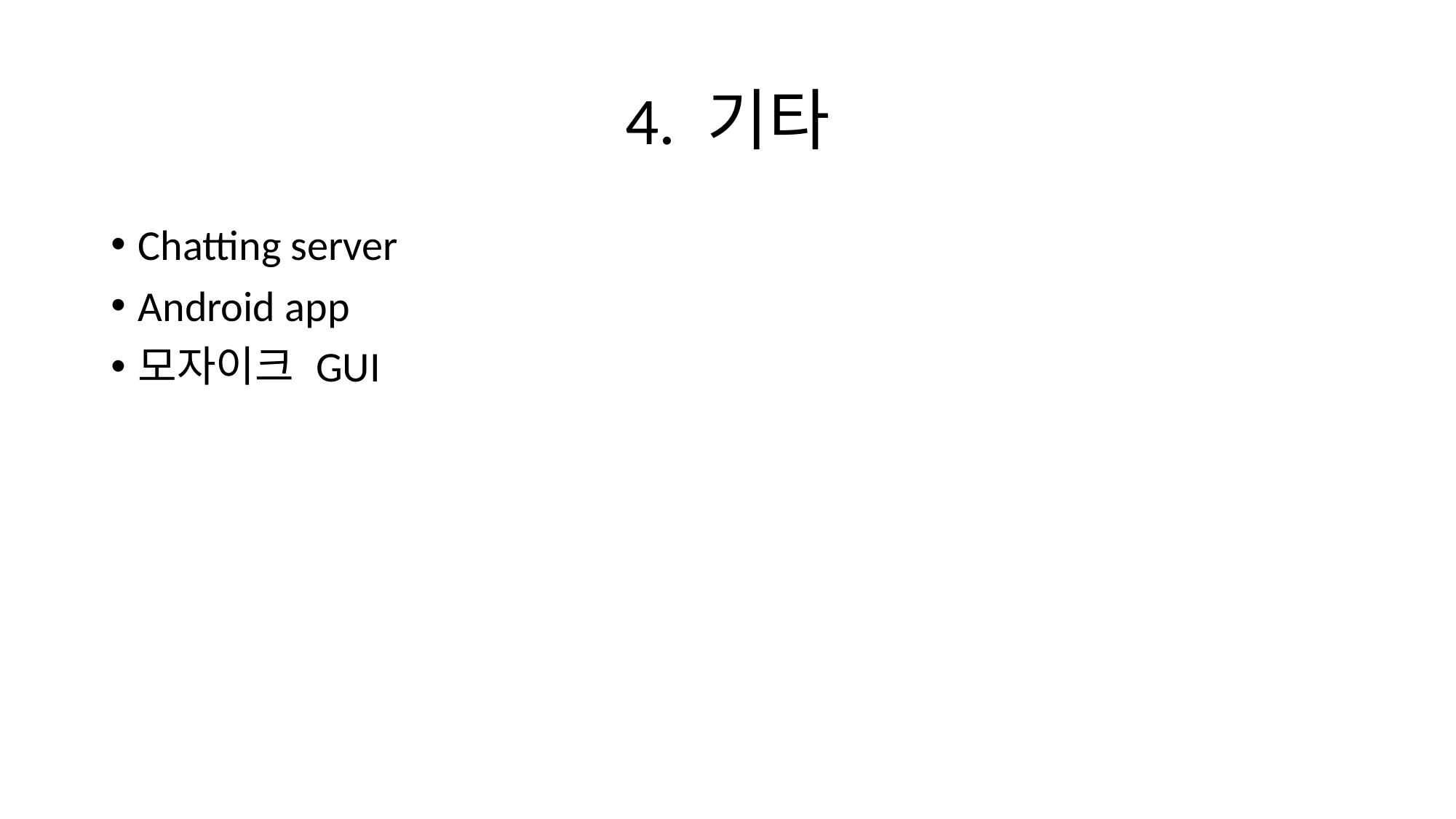

# 4. 기타
Chatting server
Android app
모자이크 GUI